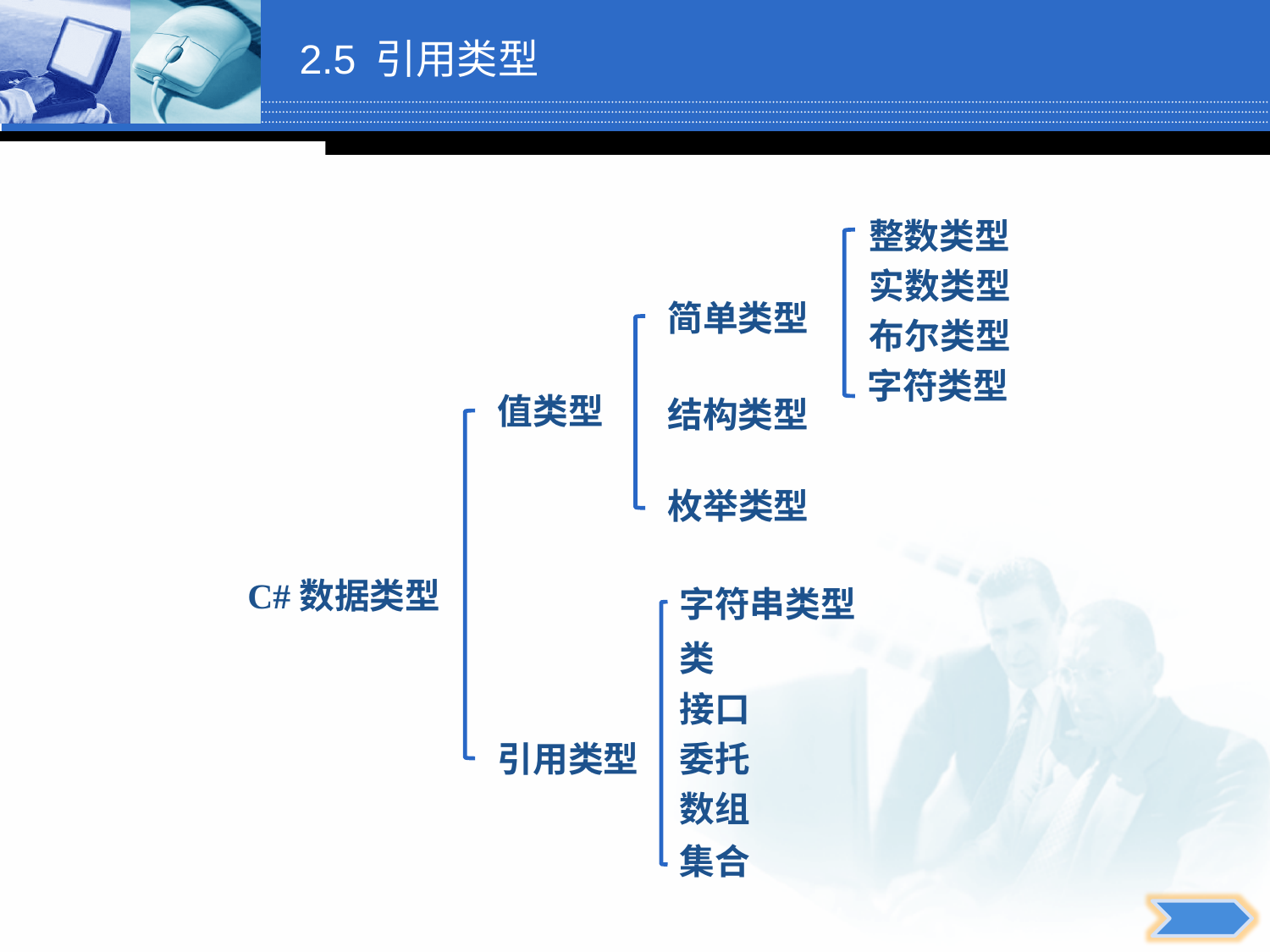

# 2.5 引用类型
整数类型

实数类型
简单类型
布尔类型

字符类型
值类型
结构类型

枚举类型
C#数据类型
字符串类型

类
接口
委托
引用类型
数组
集合